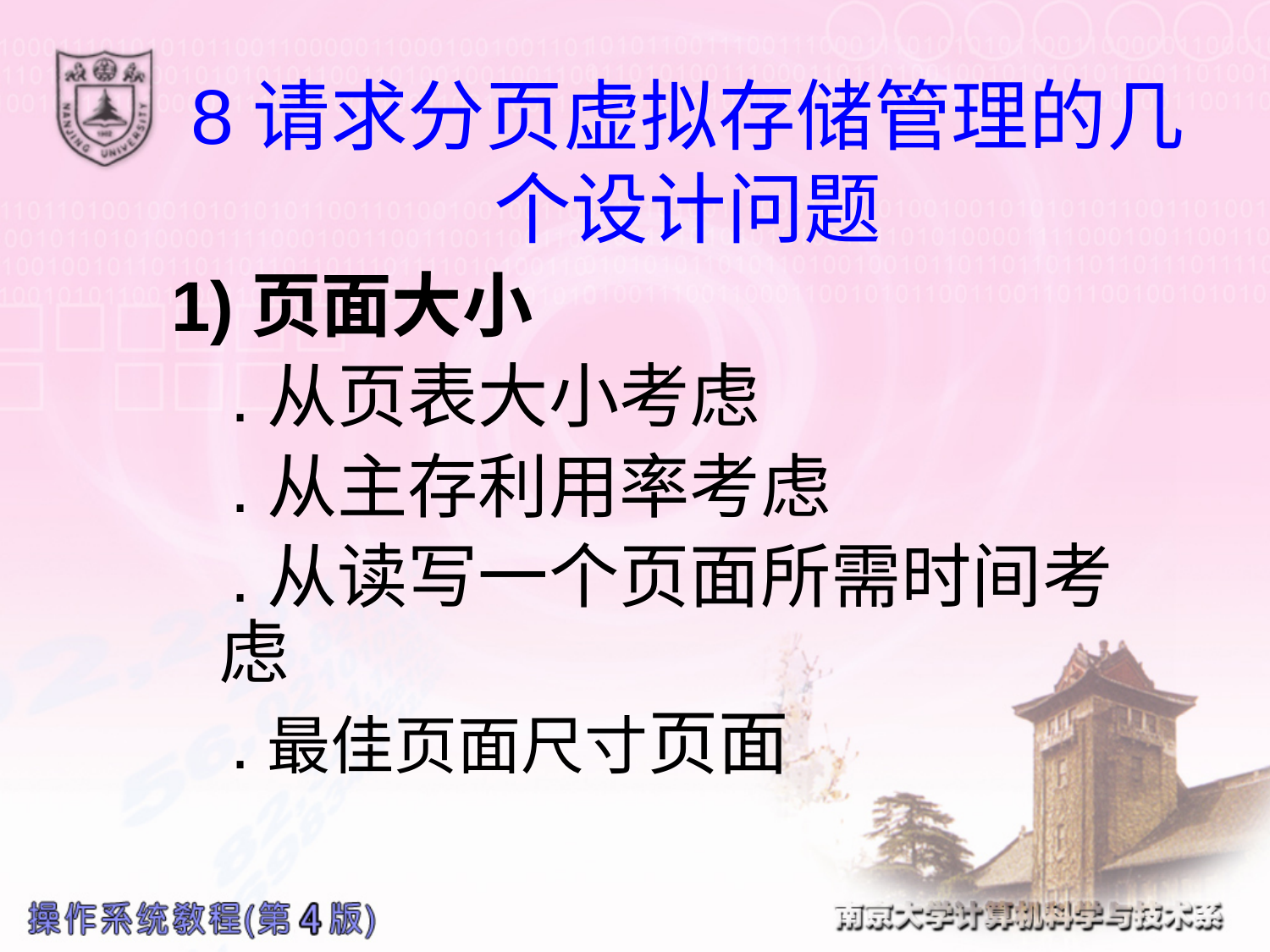

# 8请求分页虚拟存储管理的几个设计问题
1)页面大小
   .从页表大小考虑
   .从主存利用率考虑
   .从读写一个页面所需时间考虑
   .最佳页面尺寸页面